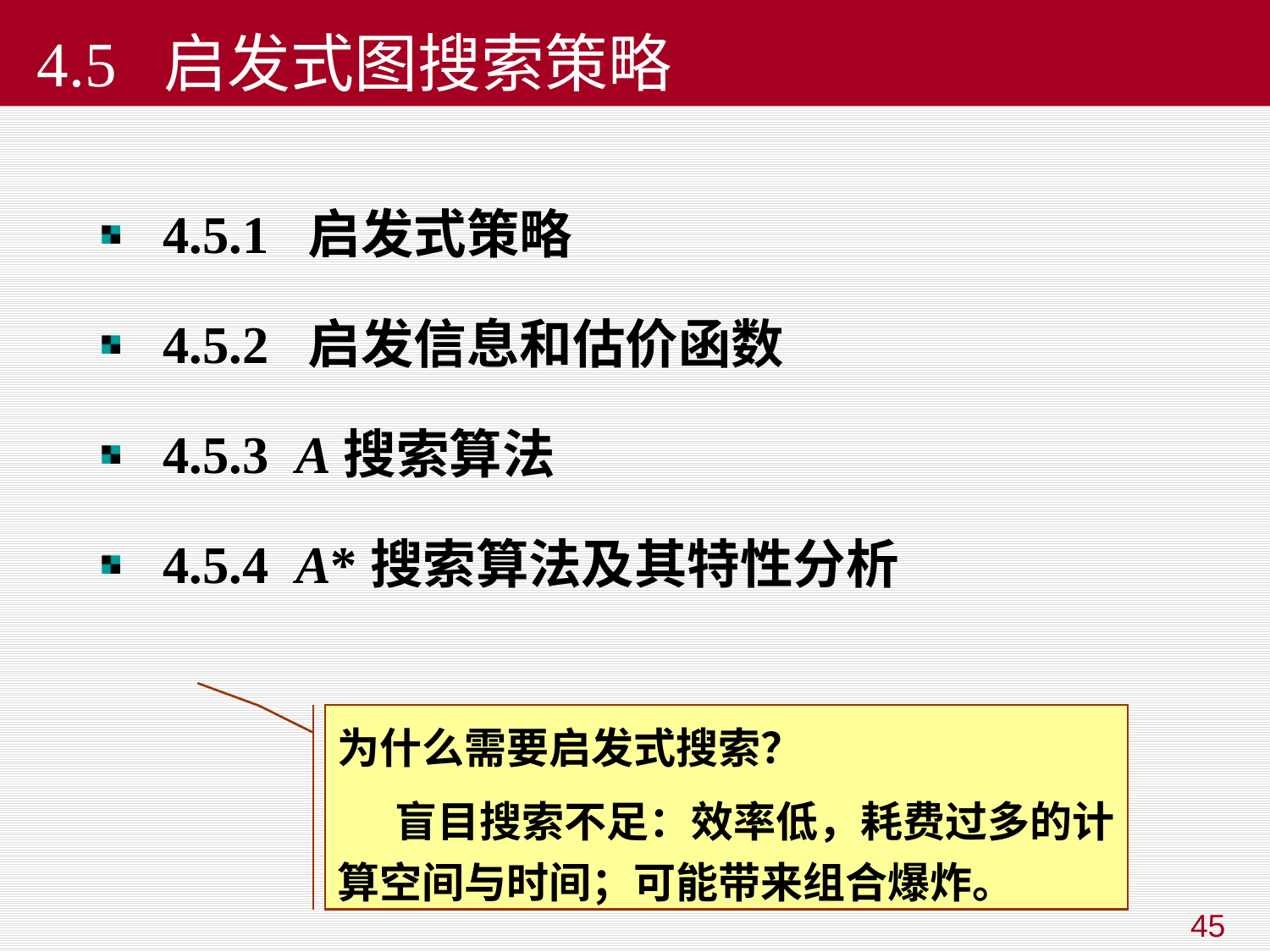

# 4.5  启发式图搜索策略
4.5.1  启发式策略
4.5.2  启发信息和估价函数
4.5.3  A搜索算法
4.5.4  A*搜索算法及其特性分析

为什么需要启发式搜索？
     盲目搜索不足：效率低，耗费过多的计算空间与时间；可能带来组合爆炸。
45